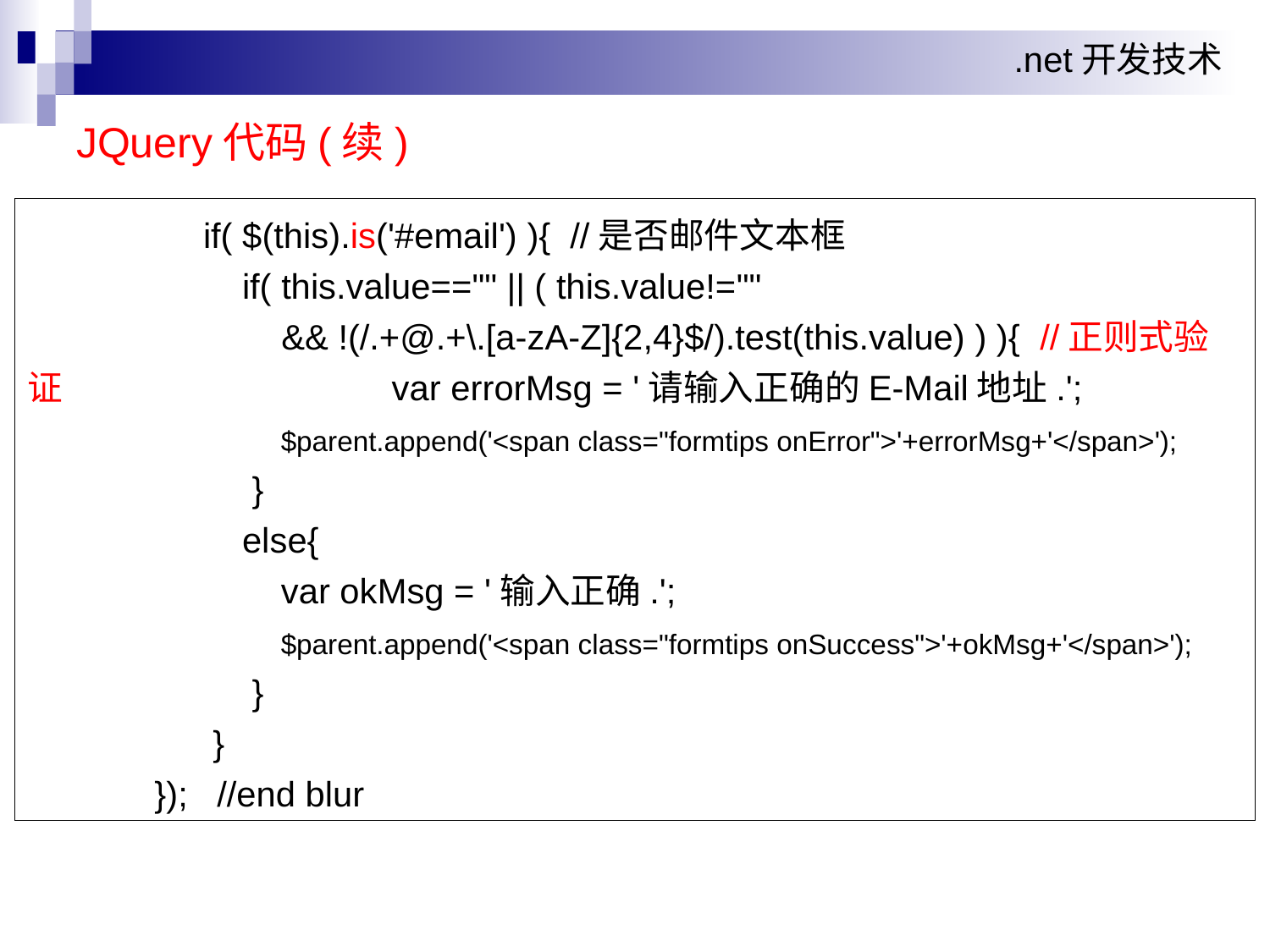

# JQuery代码(续)
	     if( $(this).is('#email') ){  //是否邮件文本框
	         if( this.value=="" || ( this.value!=""
		&& !(/.+@.+\.[a-zA-Z]{2,4}$/).test(this.value) ) ){  //正则式验证                      	             var errorMsg = '请输入正确的E-Mail地址.';
	             $parent.append('<span class="formtips onError">'+errorMsg+'</span>');
	          }
	         else{
	             var okMsg = '输入正确.';
	             $parent.append('<span class="formtips onSuccess">'+okMsg+'</span>');
	          }
	      }
	});   //end blur